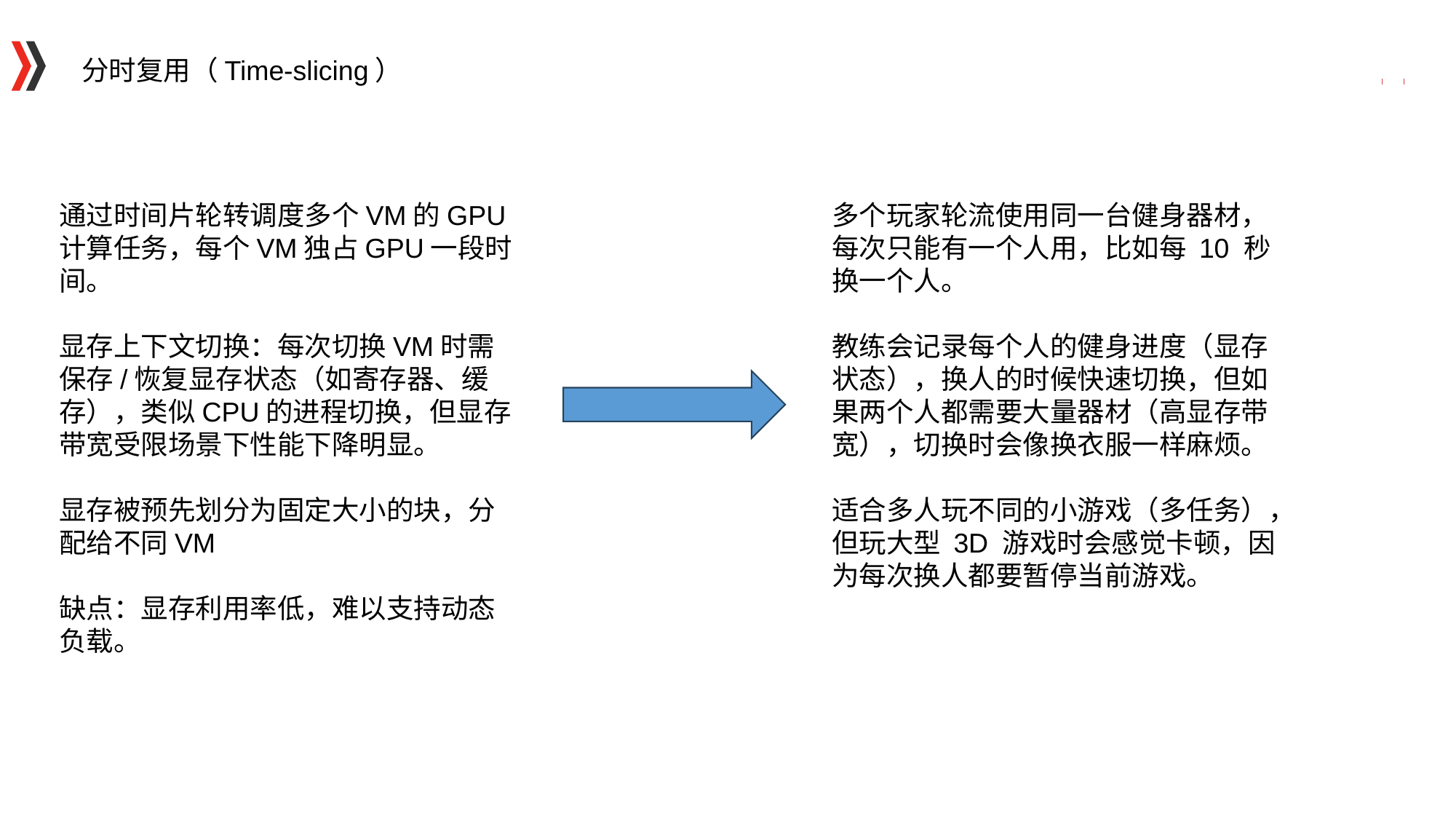

分时复用（Time-slicing）
通过时间片轮转调度多个VM的GPU计算任务，每个VM独占GPU一段时间。

显存上下文切换：每次切换VM时需保存/恢复显存状态（如寄存器、缓存），类似CPU的进程切换，但显存带宽受限场景下性能下降明显。

显存被预先划分为固定大小的块，分配给不同VM

缺点：显存利用率低，难以支持动态负载。
多个玩家轮流使用同一台健身器材，每次只能有一个人用，比如每 10 秒换一个人。

教练会记录每个人的健身进度（显存状态），换人的时候快速切换，但如果两个人都需要大量器材（高显存带宽），切换时会像换衣服一样麻烦。

适合多人玩不同的小游戏（多任务），但玩大型 3D 游戏时会感觉卡顿，因为每次换人都要暂停当前游戏。